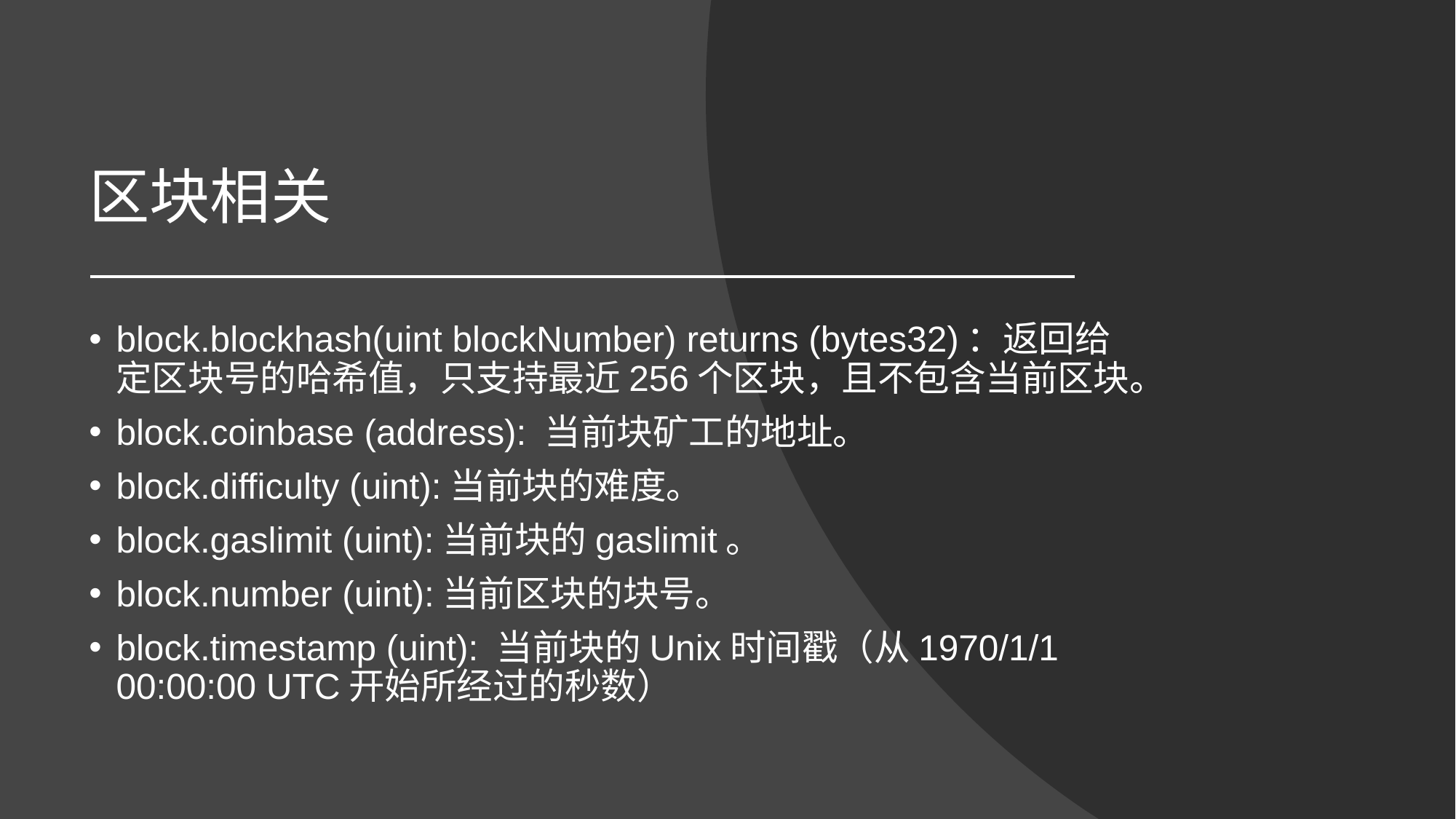

# 区块相关
block.blockhash(uint blockNumber) returns (bytes32)：返回给定区块号的哈希值，只支持最近256个区块，且不包含当前区块。
block.coinbase (address): 当前块矿工的地址。
block.difficulty (uint):当前块的难度。
block.gaslimit (uint):当前块的gaslimit。
block.number (uint):当前区块的块号。
block.timestamp (uint): 当前块的Unix时间戳（从1970/1/1 00:00:00 UTC开始所经过的秒数）